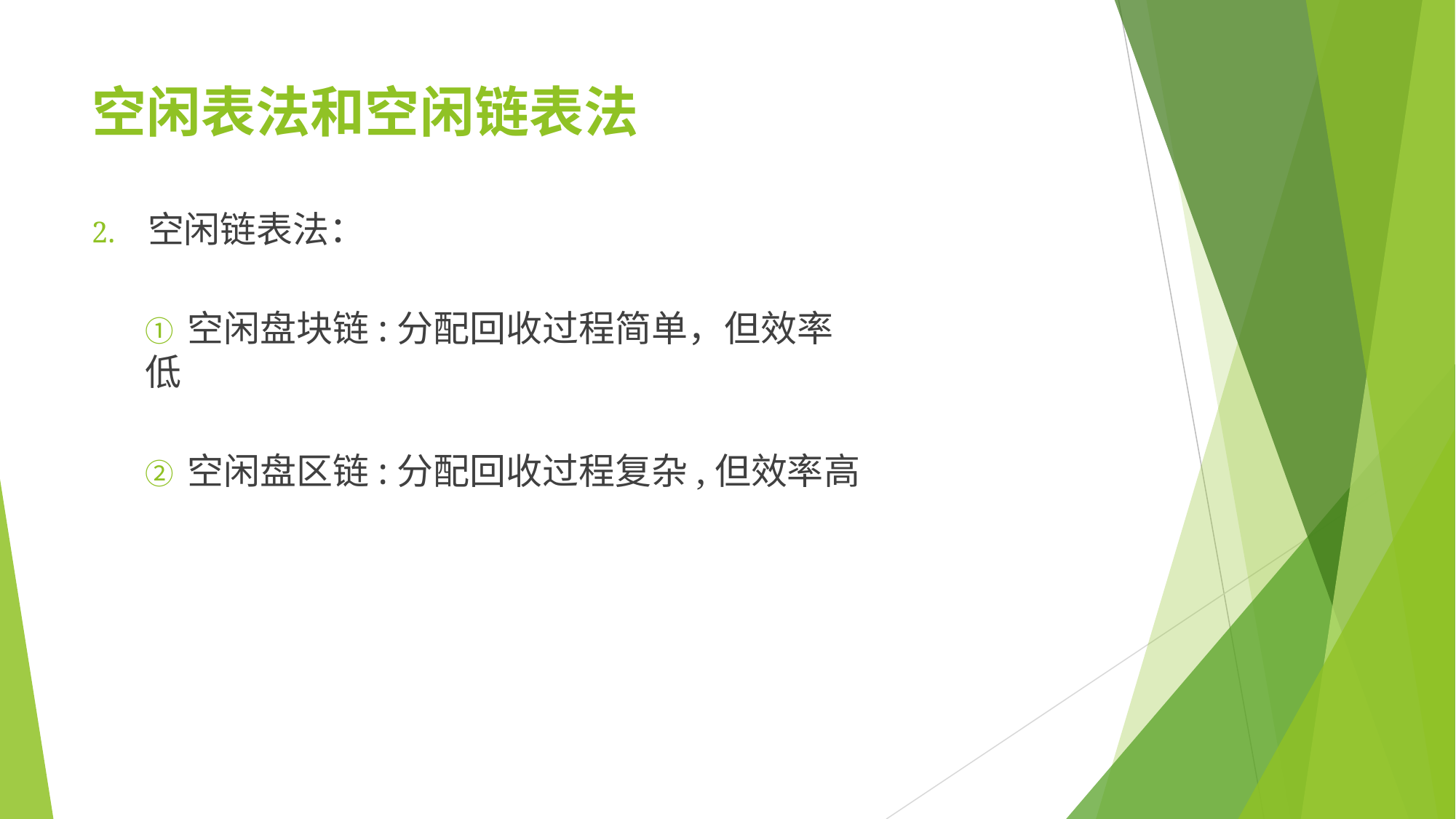

# 空闲表法和空闲链表法
2.	空闲链表法：

① 空闲盘块链:分配回收过程简单，但效率低

② 空闲盘区链:分配回收过程复杂,但效率高